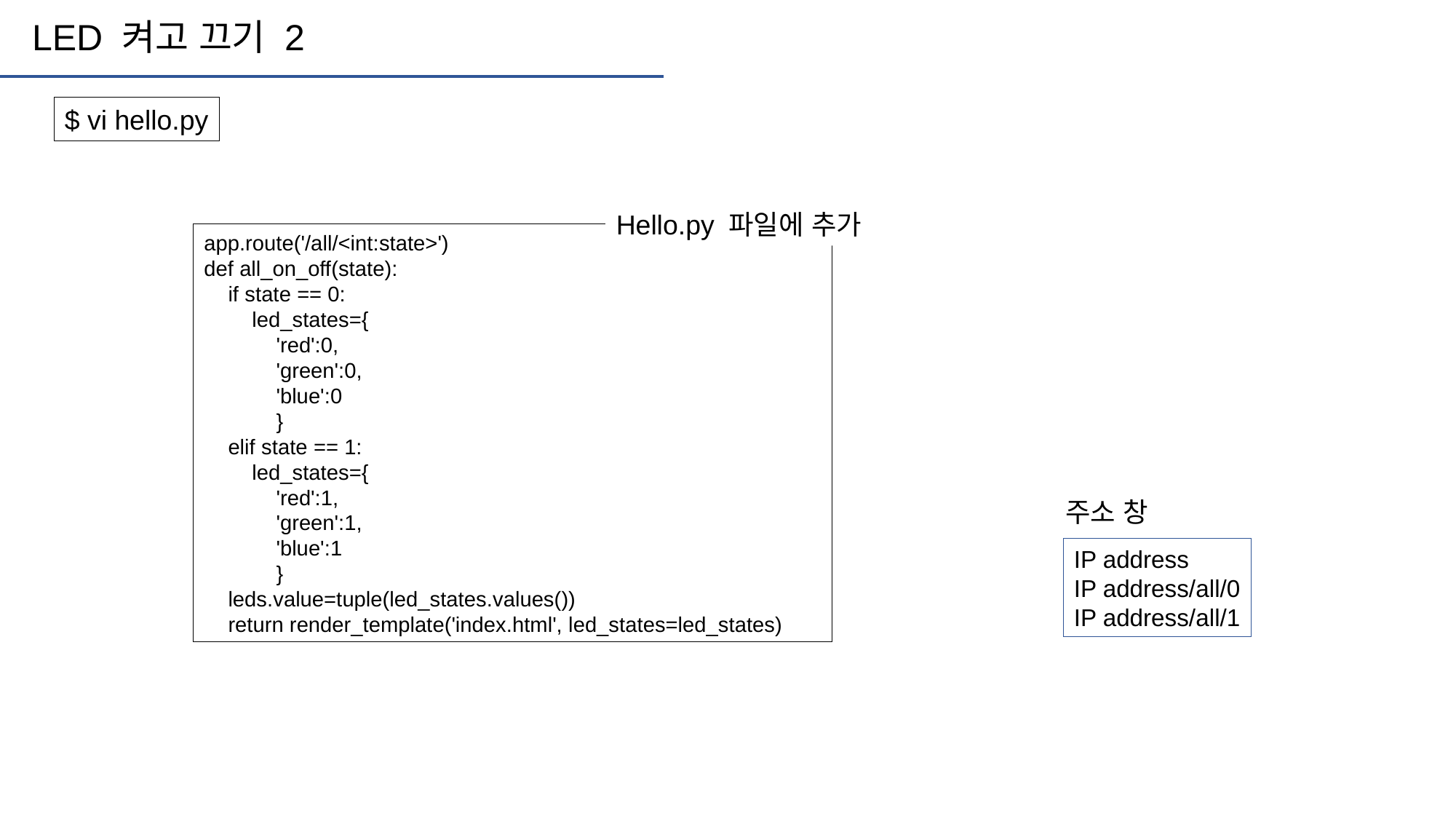

LED 켜고 끄기 2
$ vi hello.py
Hello.py 파일에 추가
app.route('/all/<int:state>')
def all_on_off(state):
    if state == 0:
        led_states={
            'red':0,
            'green':0,
            'blue':0
            }
    elif state == 1:
        led_states={
            'red':1,
            'green':1,
            'blue':1
            }
    leds.value=tuple(led_states.values())
    return render_template('index.html', led_states=led_states)
주소 창
IP address
IP address/all/0
IP address/all/1